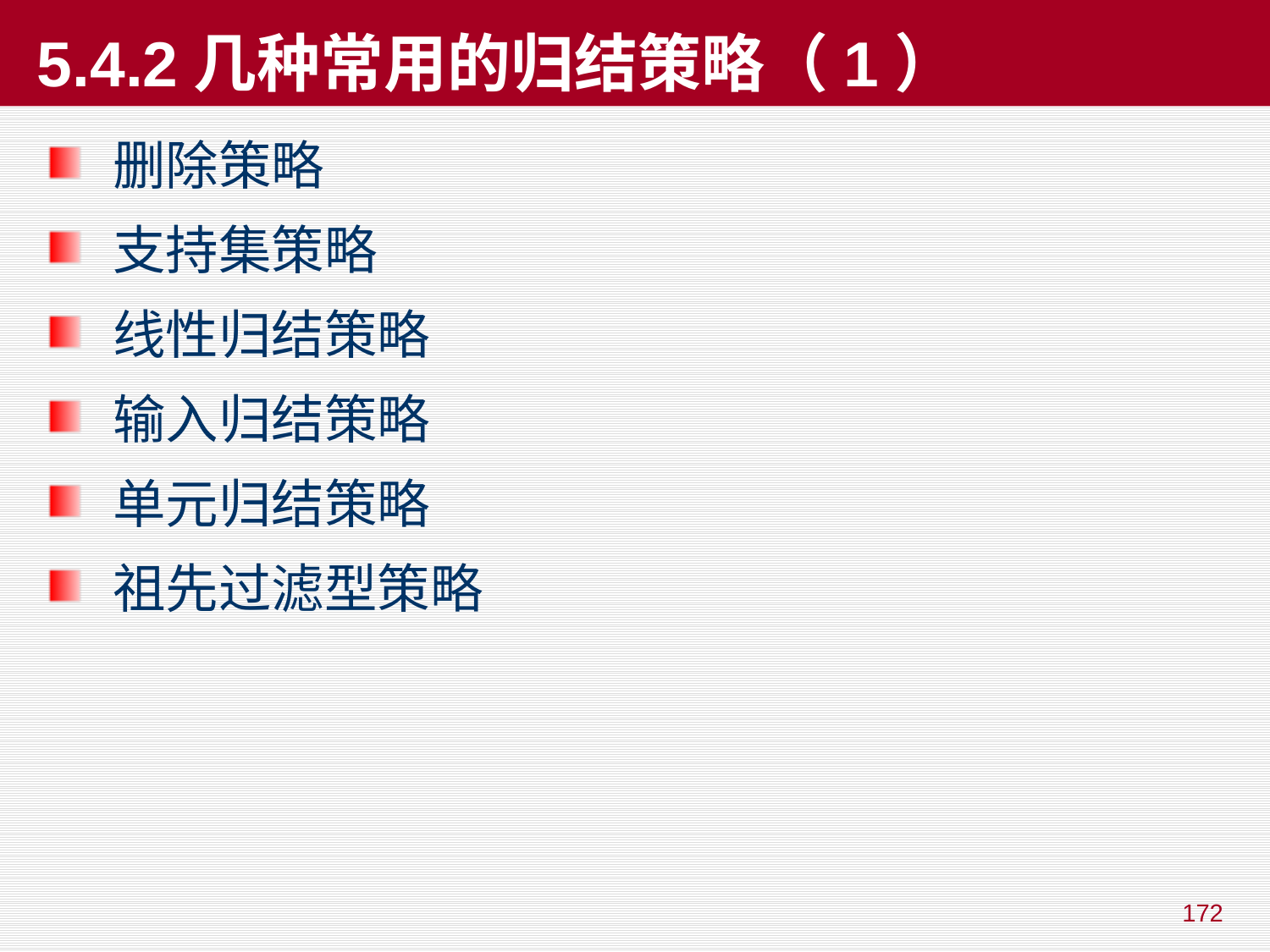

# 5.4.2几种常用的归结策略（1）
删除策略
支持集策略
线性归结策略
输入归结策略
单元归结策略
祖先过滤型策略
172